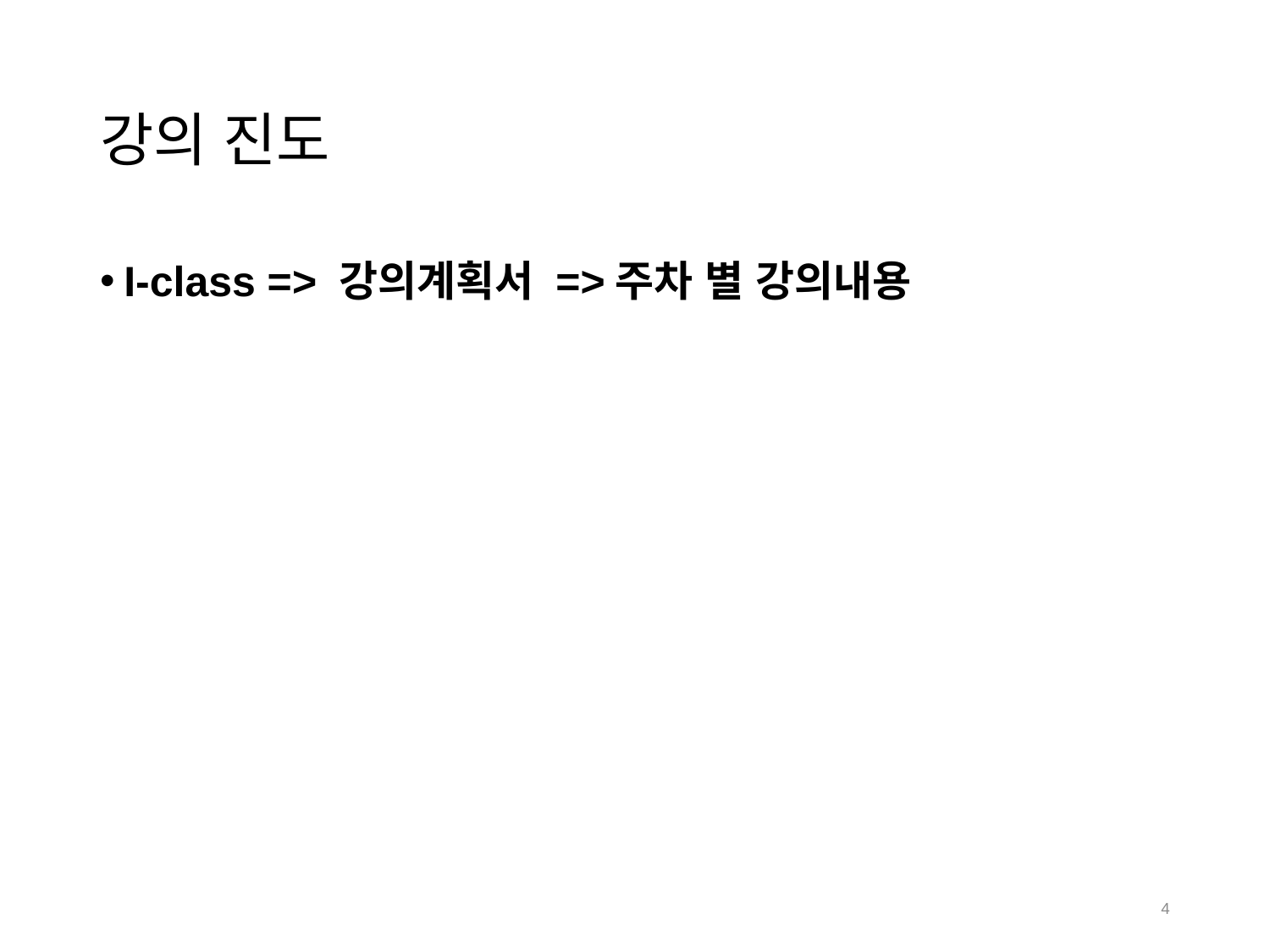

# 강의 진도
I-class => 강의계획서 =>주차 별 강의내용

4